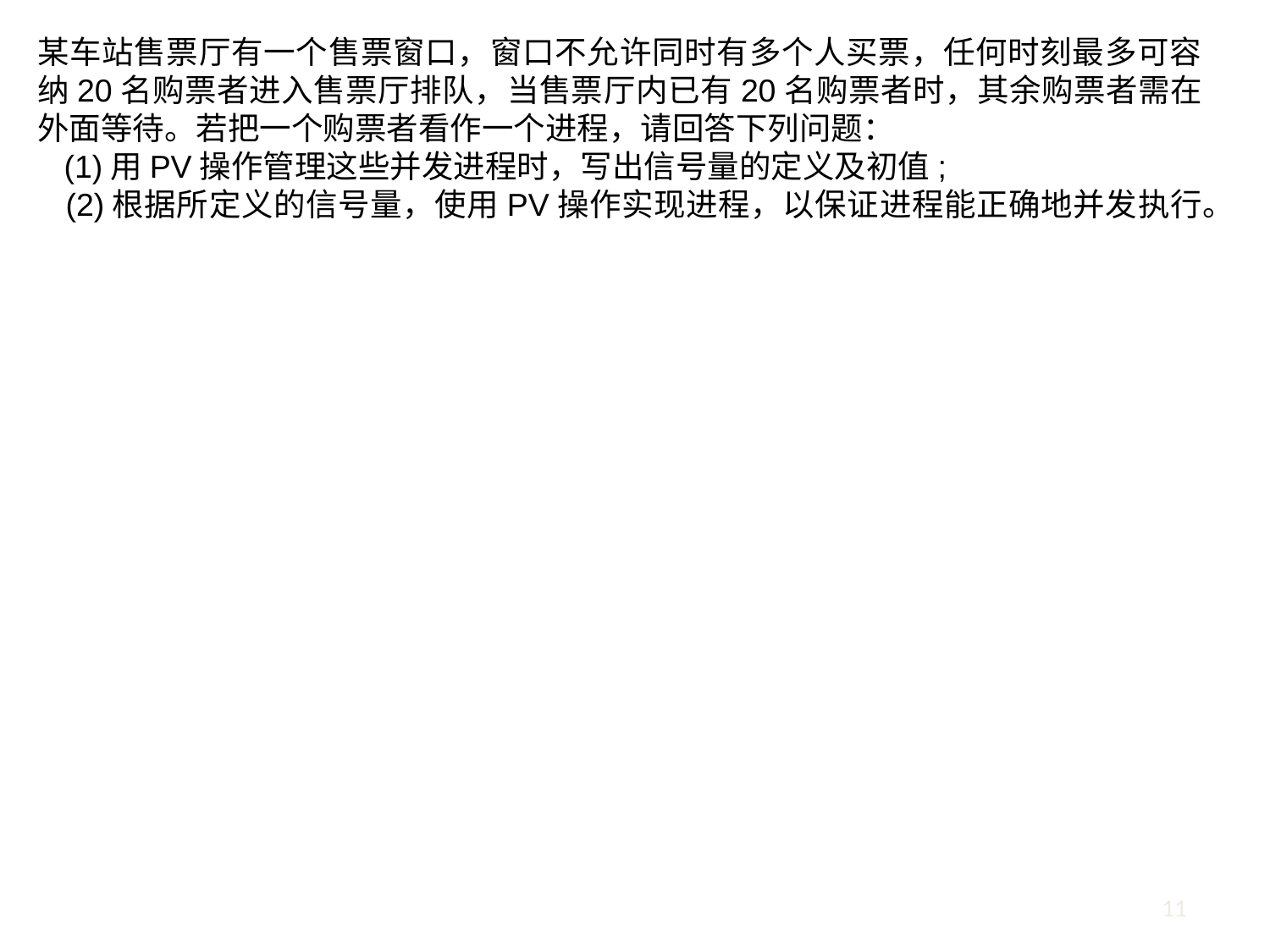

某车站售票厅有一个售票窗口，窗口不允许同时有多个人买票，任何时刻最多可容纳20名购票者进入售票厅排队，当售票厅内已有20名购票者时，其余购票者需在外面等待。若把一个购票者看作一个进程，请回答下列问题：
   (1)用PV操作管理这些并发进程时，写出信号量的定义及初值;
   (2)根据所定义的信号量，使用PV操作实现进程，以保证进程能正确地并发执行。
11